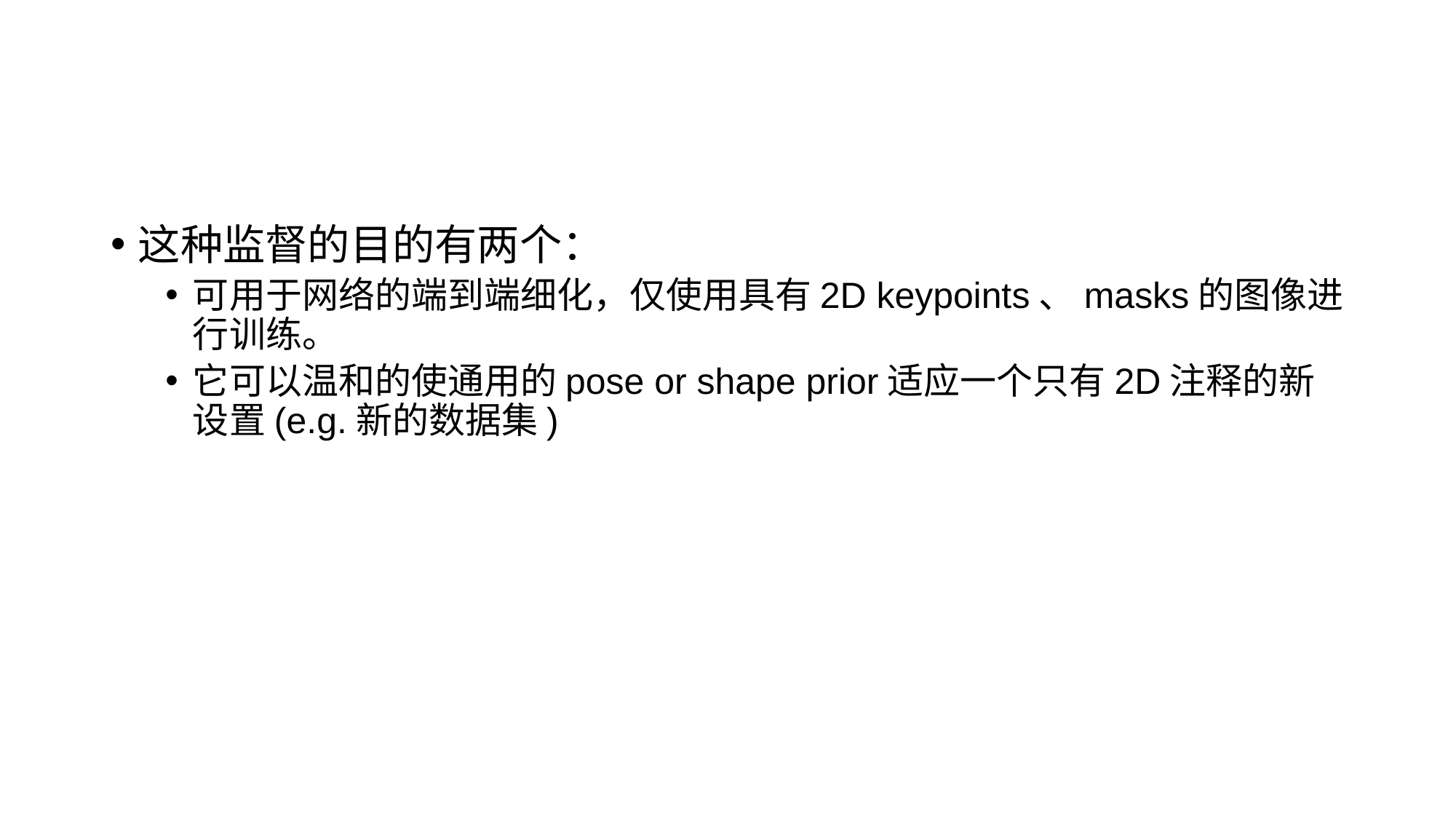

#
这种监督的目的有两个：
可用于网络的端到端细化，仅使用具有2D keypoints、masks的图像进行训练。
它可以温和的使通用的pose or shape prior适应一个只有2D注释的新设置(e.g.新的数据集)